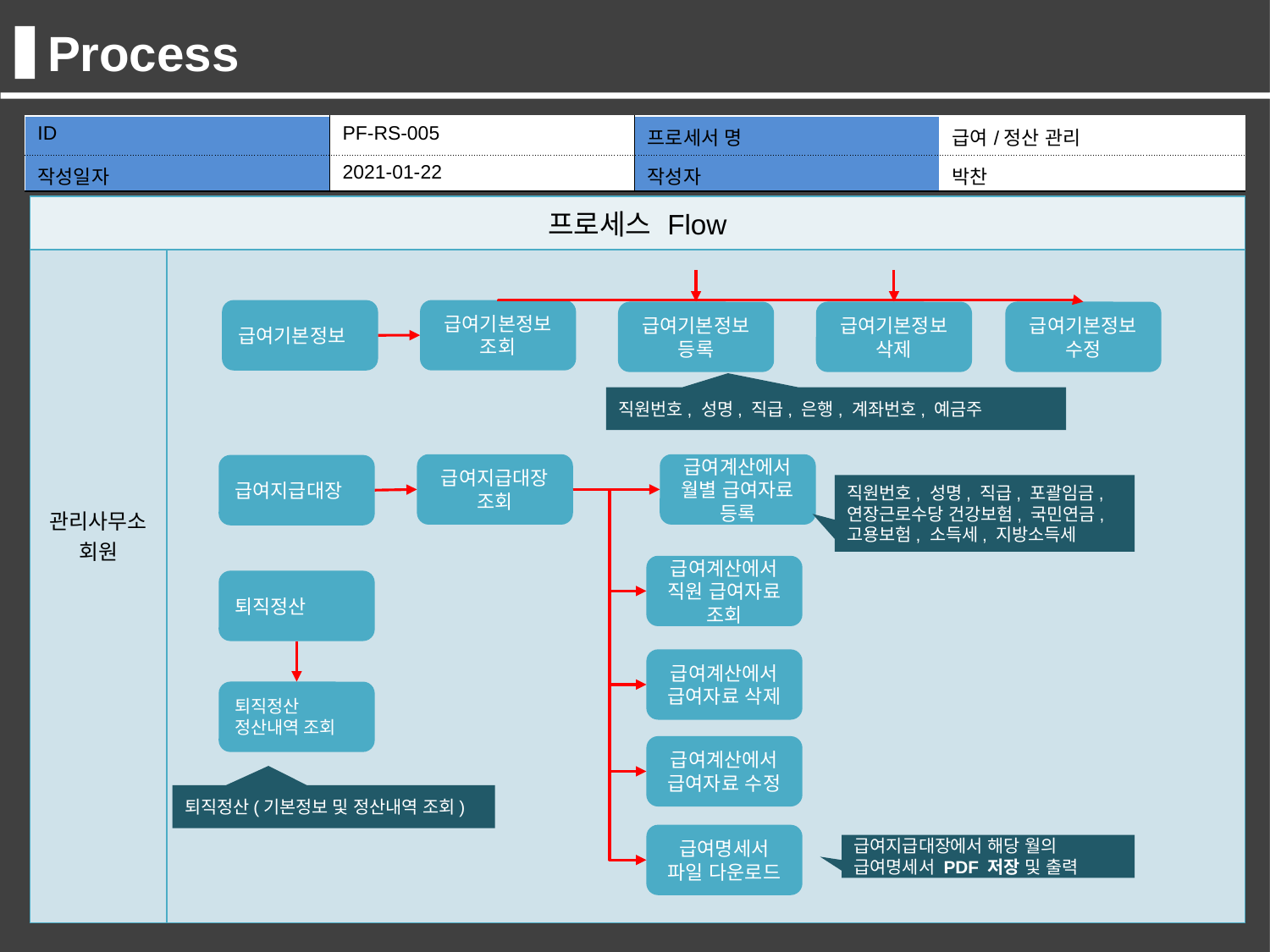

Process
Process

| ID | PF-RS-006 | 프로세서 명 | 최종합격자관리 |
| --- | --- | --- | --- |
| 작성일자 | 2016.05.11 | 작성자 | 김선도 |
| ID | PF-RS-005 | 프로세서 명 | 급여/정산 관리 |
| --- | --- | --- | --- |
| 작성일자 | 2021-01-22 | 작성자 | 박찬 |
| 프로세스 Flow |  |
| --- | --- |
| 관리자 교사 |  |
| 프로세스 Flow |  |
| --- | --- |
| 관리사무소 회원 |  |
급여기본정보 조회
급여기본정보
급여기본정보 등록
급여기본정보 삭제
급여기본정보 수정
직원번호, 성명, 직급, 은행, 계좌번호, 예금주
급여지급대장 조회
급여계산에서 월별 급여자료 등록
급여지급대장
1.면접 대상자 조회
직원번호, 성명, 직급, 포괄임금, 연장근로수당 건강보험, 국민연금, 고용보험, 소득세, 지방소득세
급여계산에서 직원 급여자료 조회
퇴직정산
급여계산에서 급여자료 삭제
퇴직정산 정산내역 조회
급여계산에서 급여자료 수정
퇴직정산(기본정보 및 정산내역 조회)
급여명세서 파일 다운로드
급여지급대장에서 해당 월의 급여명세서 PDF 저장 및 출력